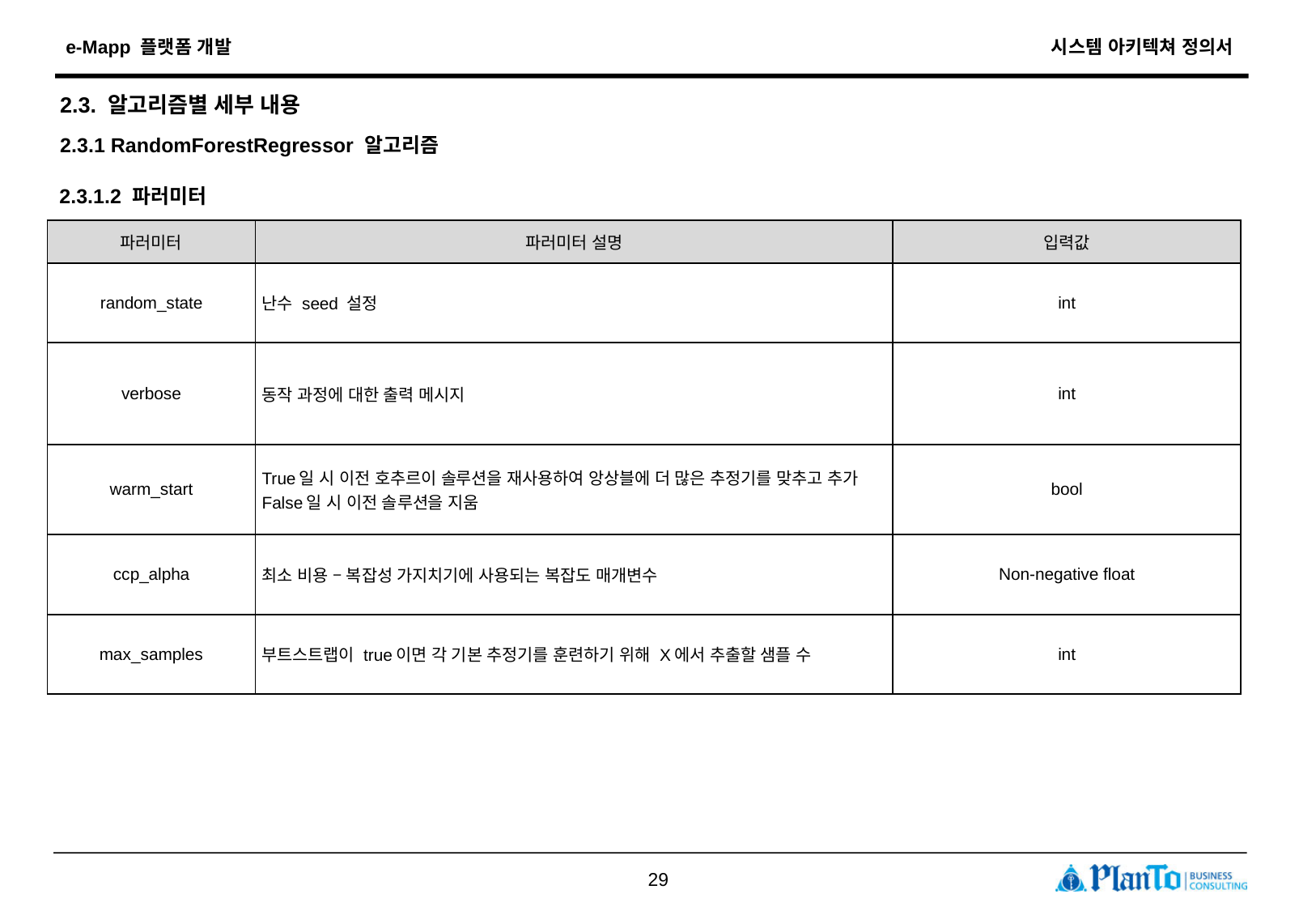

2.3. 알고리즘별 세부 내용
2.3.1 RandomForestRegressor 알고리즘
2.3.1.2 파러미터
| 파러미터 | 파러미터 설명 | 입력값 |
| --- | --- | --- |
| random\_state | 난수 seed 설정 | int |
| verbose | 동작 과정에 대한 출력 메시지 | int |
| warm\_start | True일 시 이전 호추르이 솔루션을 재사용하여 앙상블에 더 많은 추정기를 맞추고 추가 False일 시 이전 솔루션을 지움 | bool |
| ccp\_alpha | 최소 비용 – 복잡성 가지치기에 사용되는 복잡도 매개변수 | Non-negative float |
| max\_samples | 부트스트랩이 true이면 각 기본 추정기를 훈련하기 위해 X에서 추출할 샘플 수 | int |